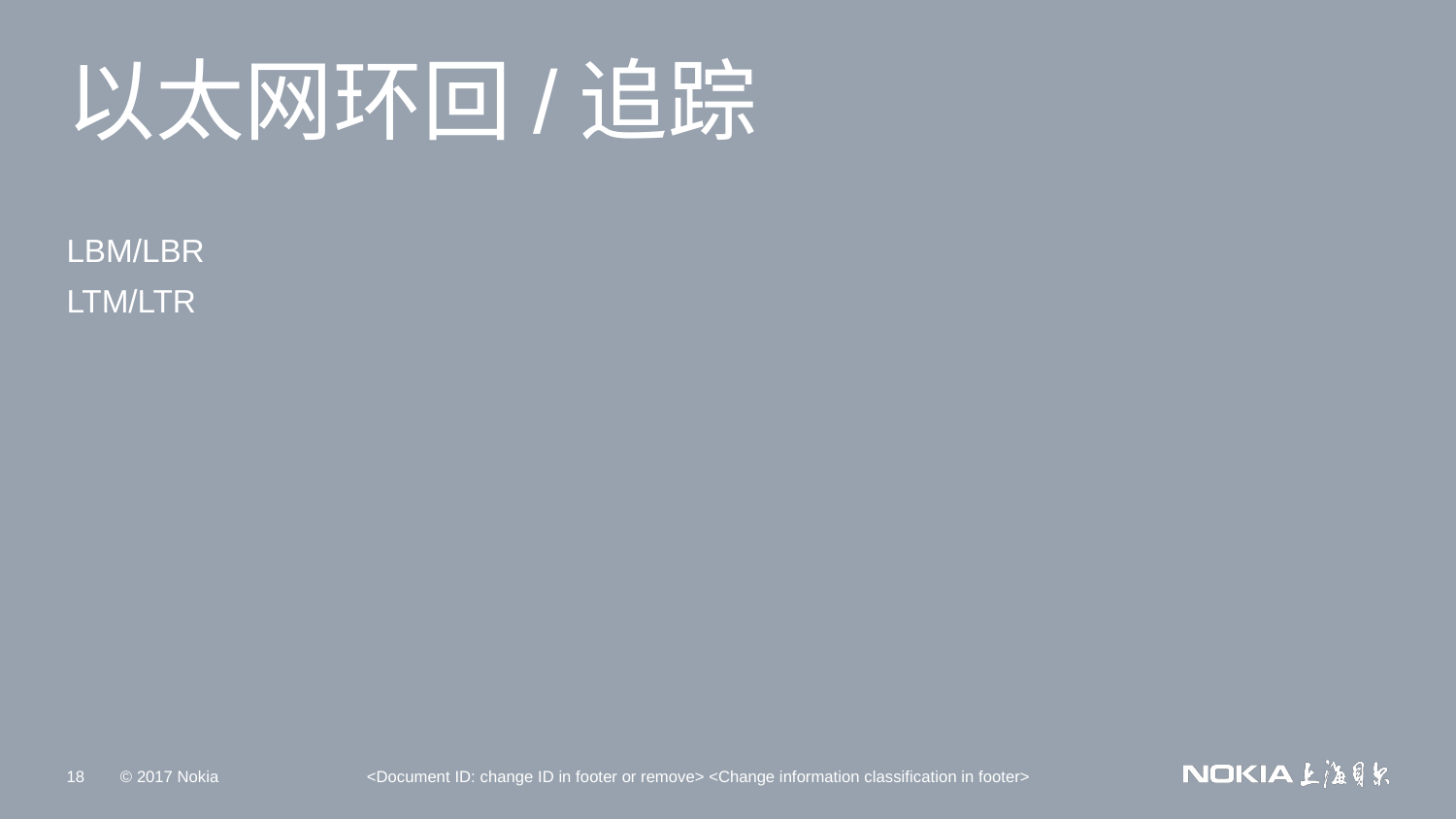

以太网环回/追踪
LBM/LBR
LTM/LTR
<Document ID: change ID in footer or remove> <Change information classification in footer>